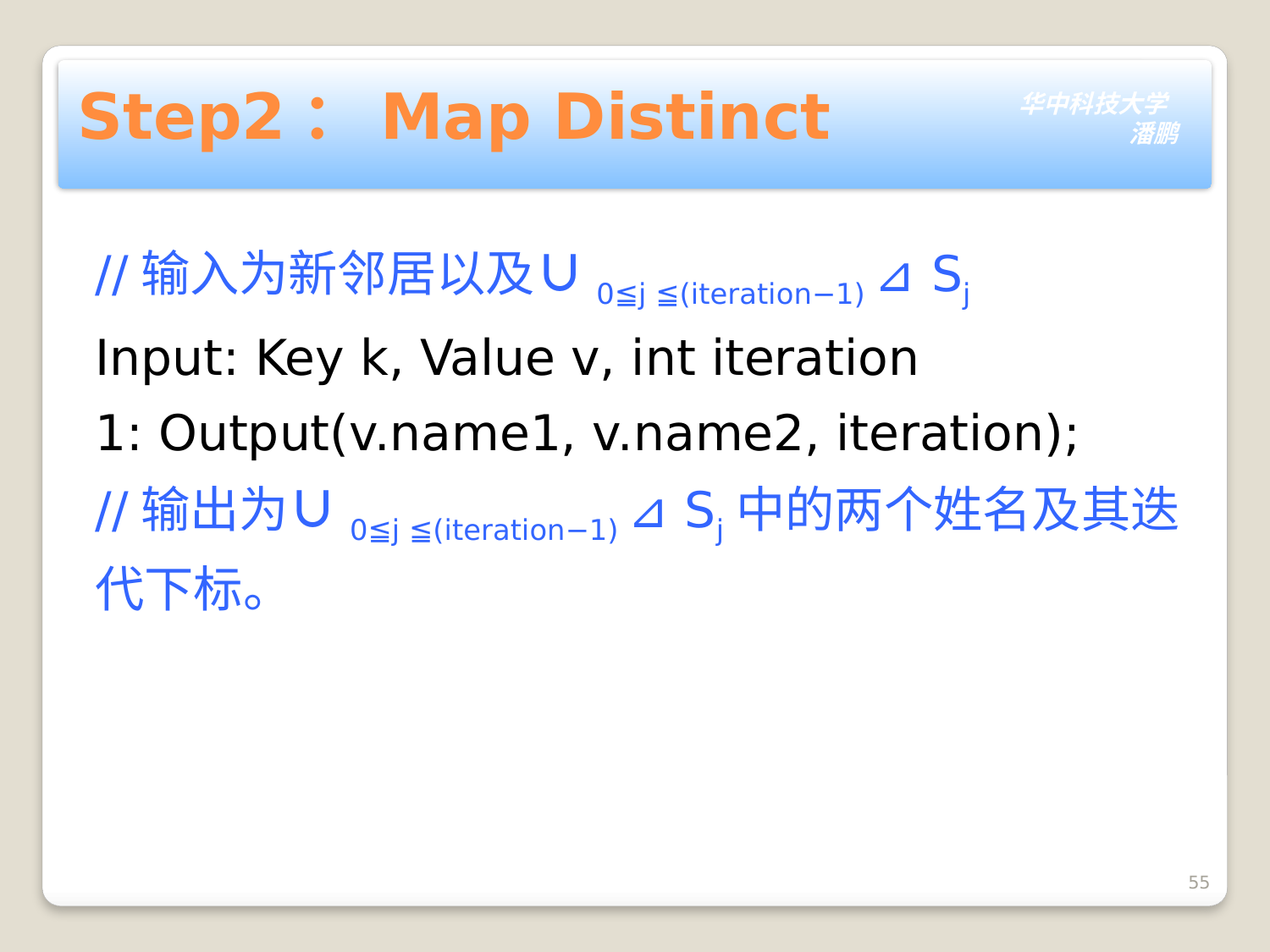

# Step2：Map Distinct
//输入为新邻居以及∪0≦j ≦(iteration−1) ⊿ Sj
Input: Key k, Value v, int iteration
1: Output(v.name1, v.name2, iteration);
//输出为∪0≦j ≦(iteration−1) ⊿ Sj中的两个姓名及其迭代下标。
55